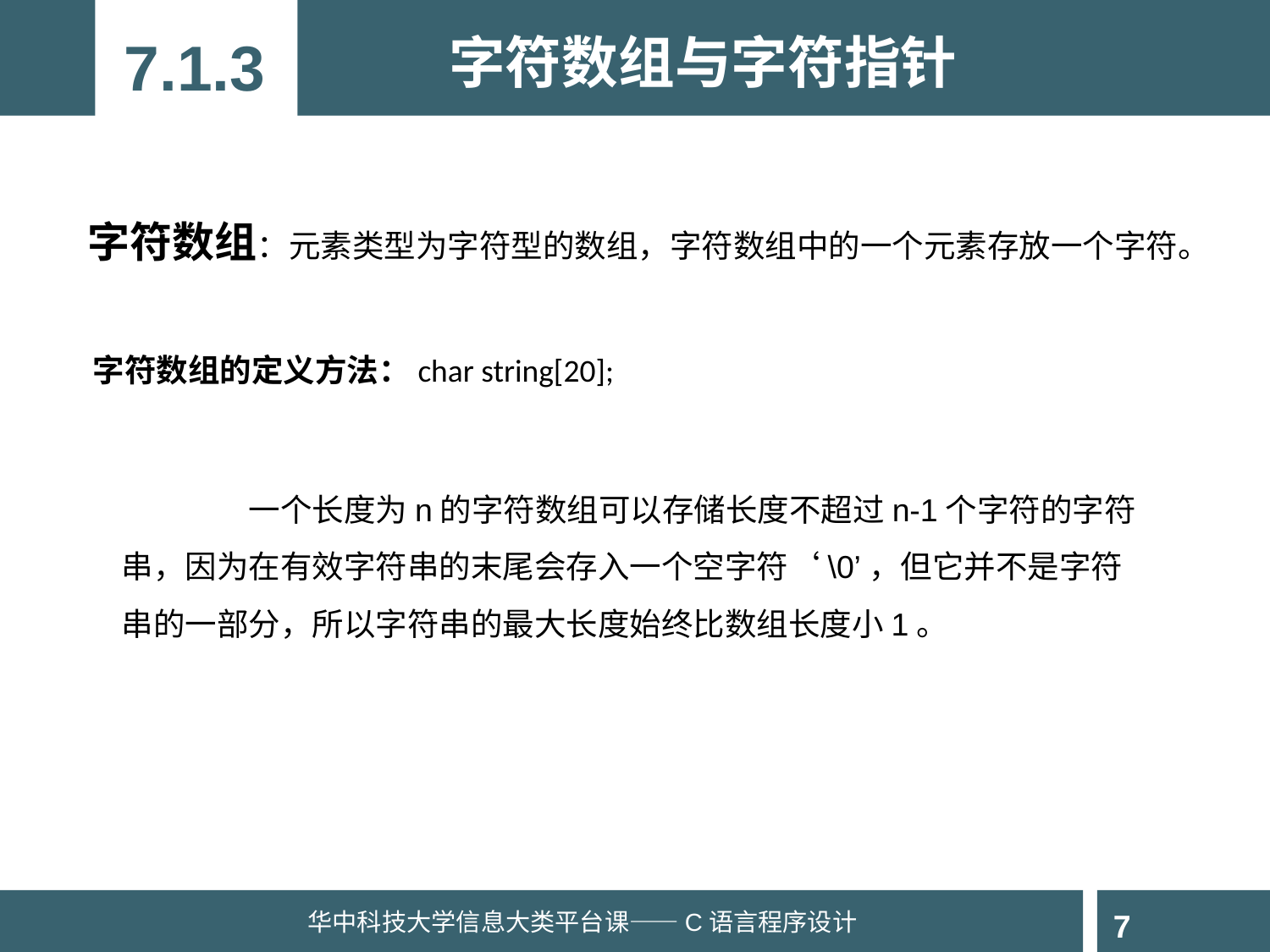

字符数组与字符指针
7.1.3
字符数组：元素类型为字符型的数组，字符数组中的一个元素存放一个字符。
字符数组的定义方法：char string[20];
	一个长度为n的字符数组可以存储长度不超过n-1个字符的字符串，因为在有效字符串的末尾会存入一个空字符‘\0’，但它并不是字符串的一部分，所以字符串的最大长度始终比数组长度小1。